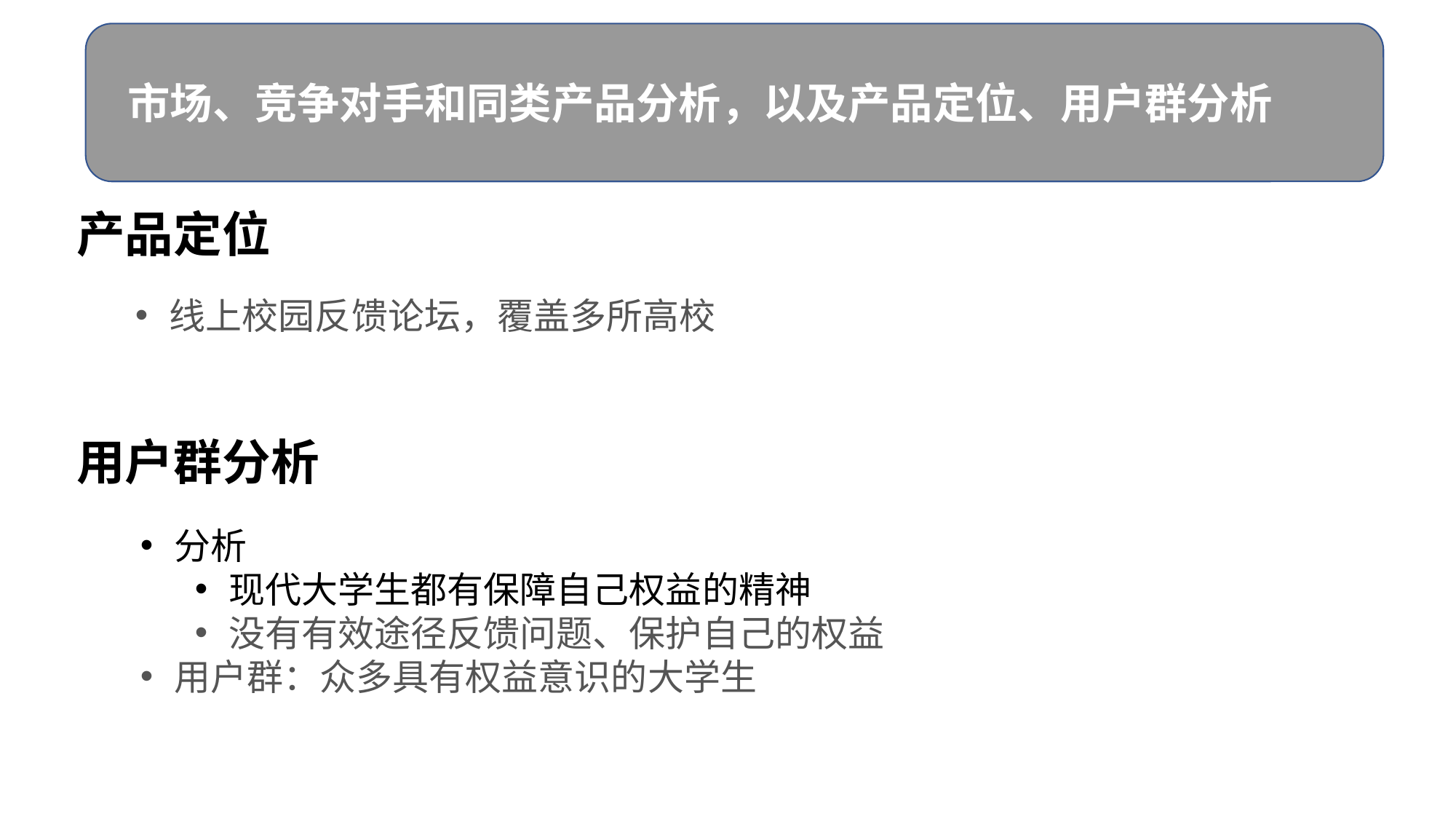

市场、竞争对手和同类产品分析，以及产品定位、用户群分析
产品定位
线上校园反馈论坛，覆盖多所高校

用户群分析
分析
现代大学生都有保障自己权益的精神
没有有效途径反馈问题、保护自己的权益
用户群：众多具有权益意识的大学生